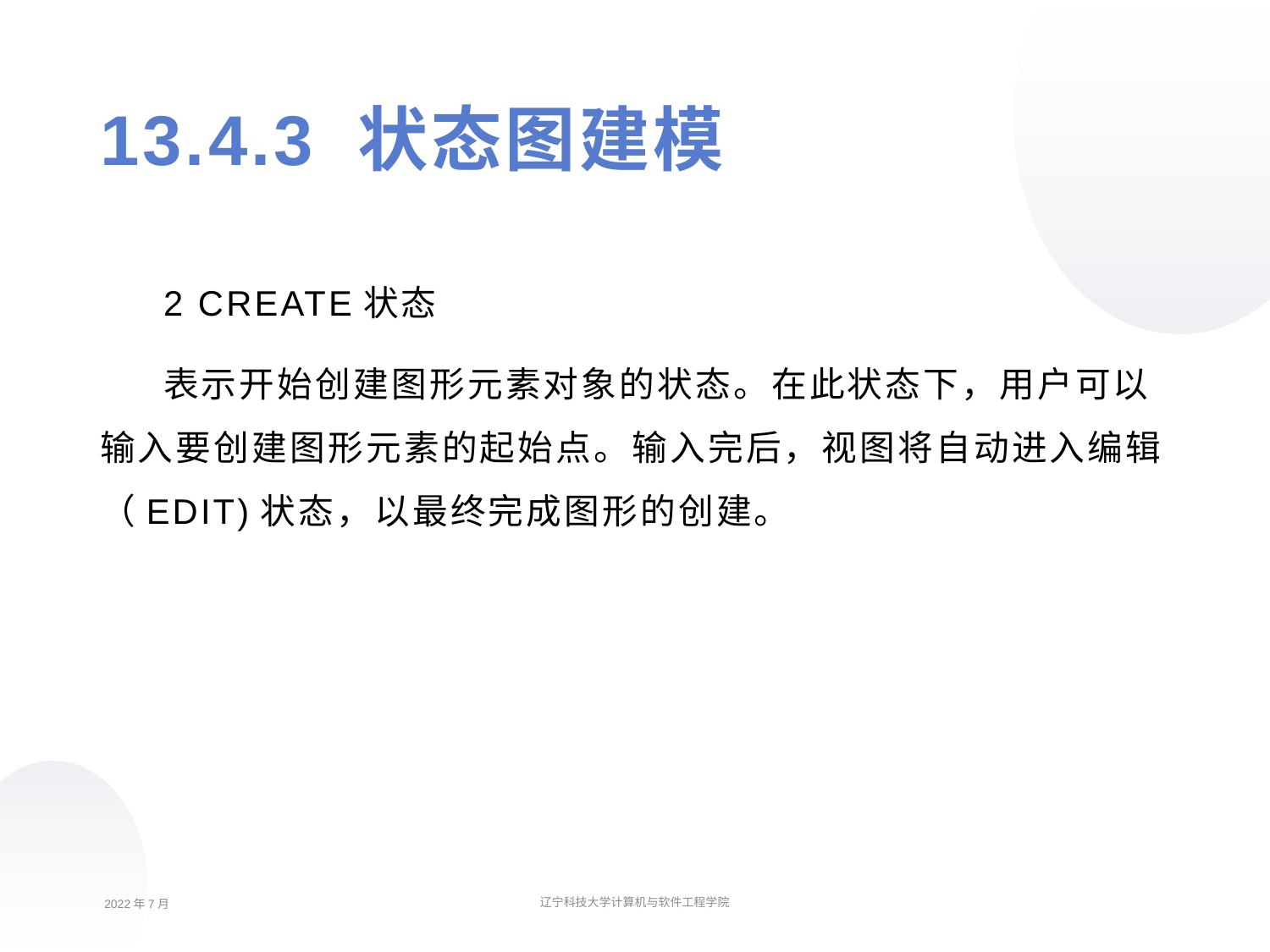

13.4.3 状态图建模
2 CREATE状态
表示开始创建图形元素对象的状态。在此状态下，用户可以输入要创建图形元素的起始点。输入完后，视图将自动进入编辑（EDIT)状态，以最终完成图形的创建。

2022年7月
辽宁科技大学计算机与软件工程学院
93